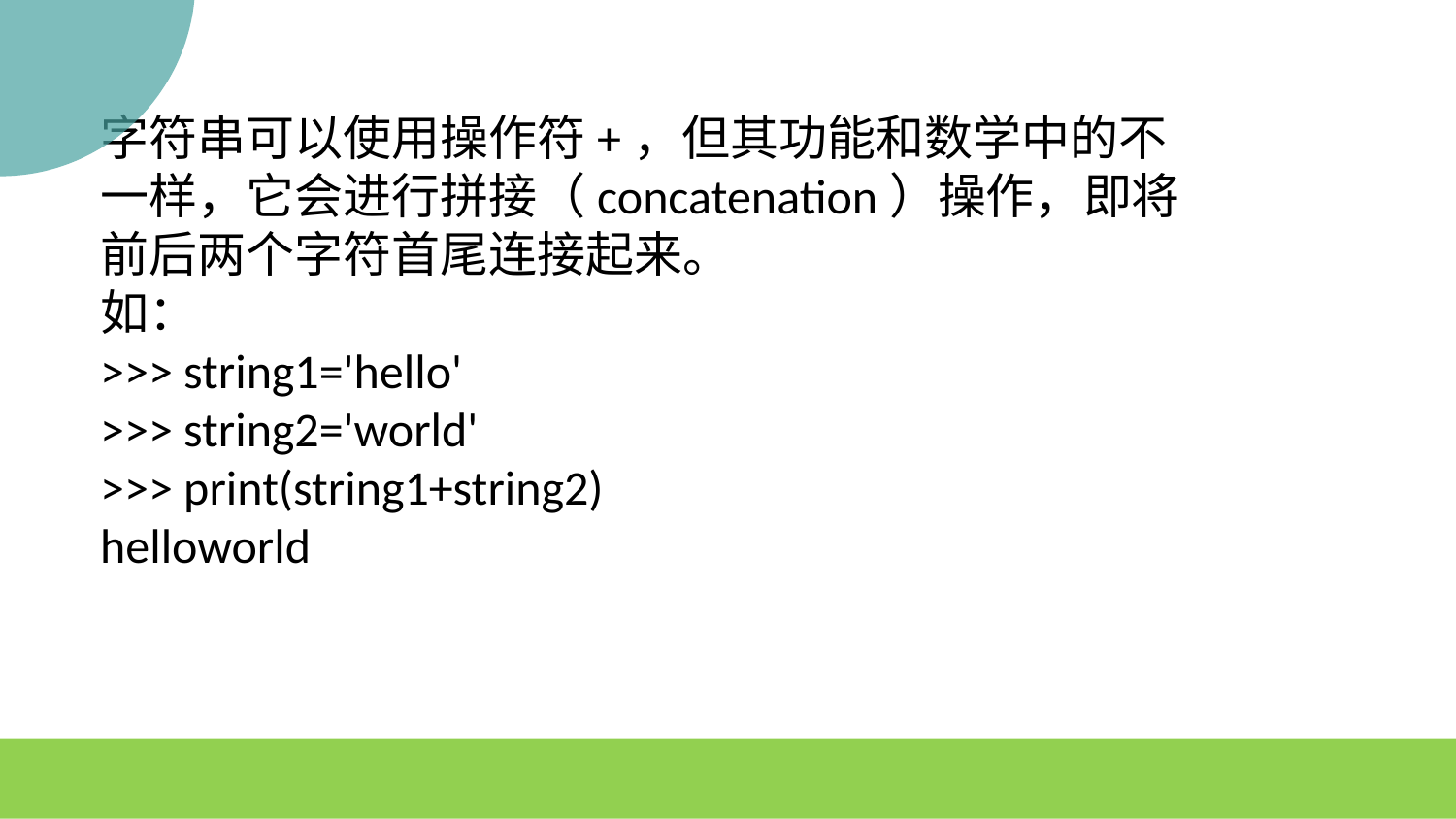

字符串可以使用操作符+，但其功能和数学中的不一样，它会进行拼接（concatenation）操作，即将前后两个字符首尾连接起来。
如：
>>> string1='hello'
>>> string2='world'
>>> print(string1+string2)
helloworld